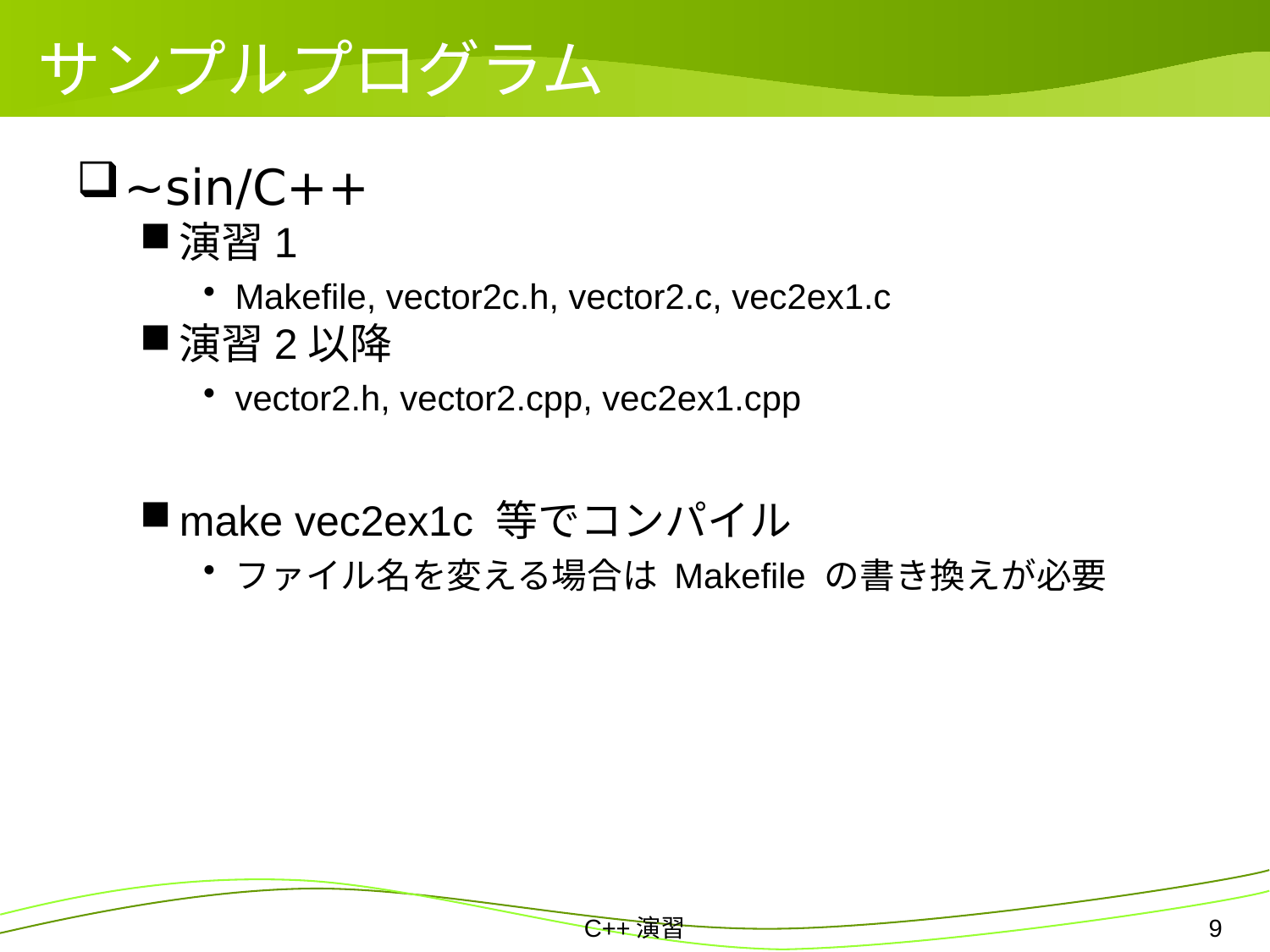

# サンプルプログラム
~sin/C++
演習1
Makefile, vector2c.h, vector2.c, vec2ex1.c
演習2以降
vector2.h, vector2.cpp, vec2ex1.cpp

make vec2ex1c 等でコンパイル
ファイル名を変える場合は Makefile の書き換えが必要
C++演習
9